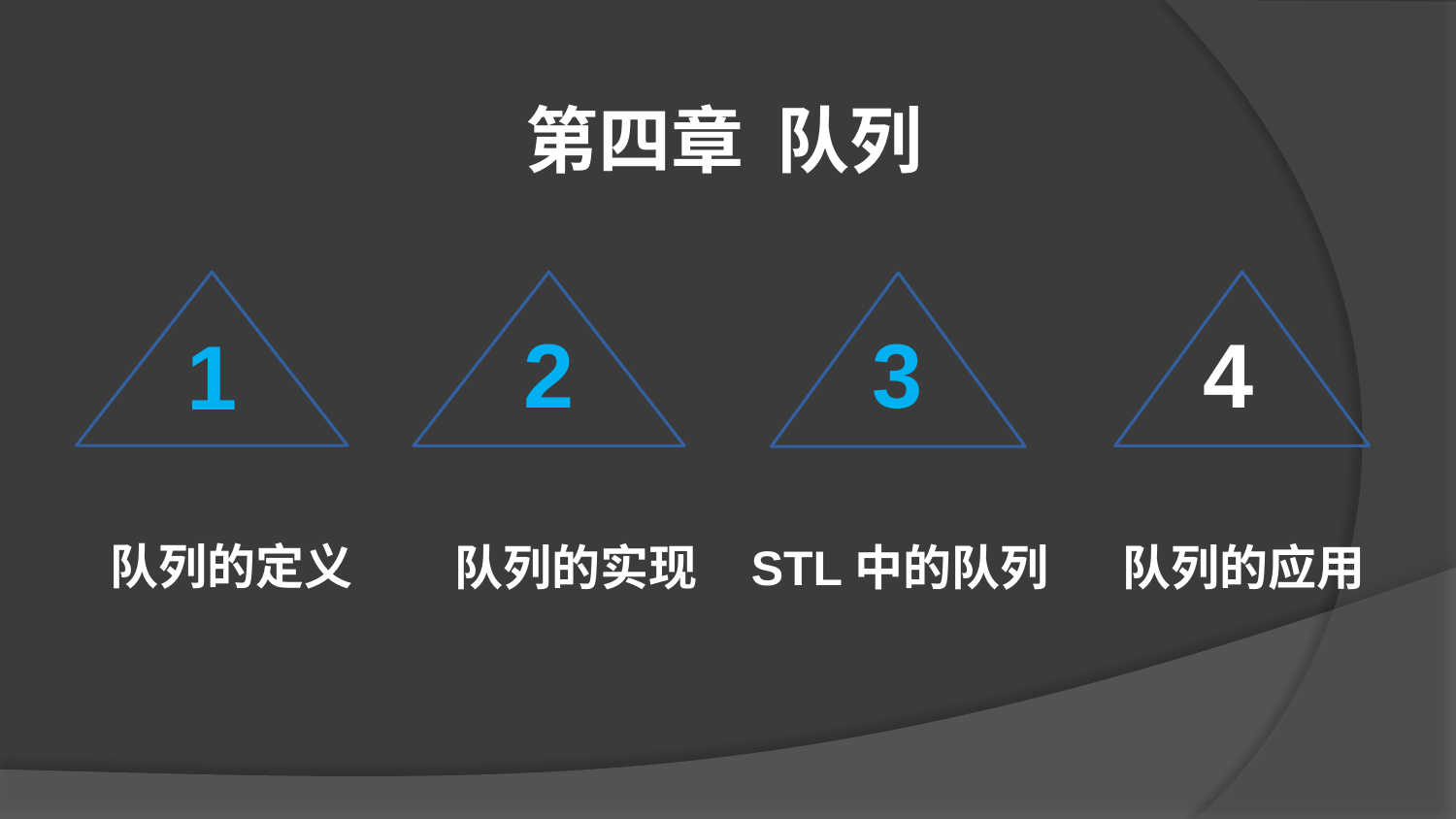

第四章  队列

1
   队列的定义

2
   队列的实现

 4
队列的应用

  3
STL中的队列